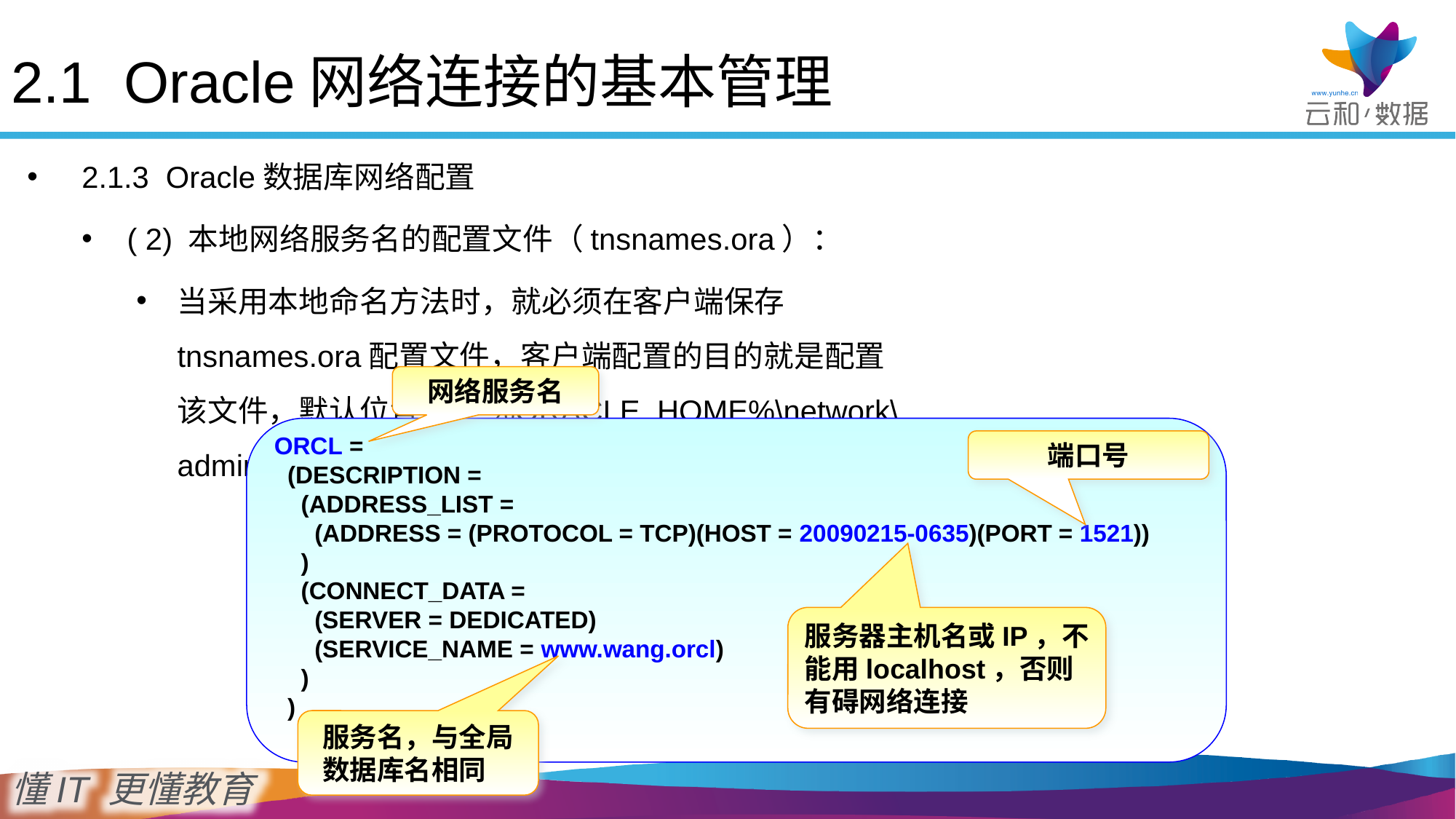

# 2.1  Oracle网络连接的基本管理
2.1.3  Oracle数据库网络配置
( 2) 本地网络服务名的配置文件（tnsnames.ora）：
当采用本地命名方法时，就必须在客户端保存tnsnames.ora配置文件，客户端配置的目的就是配置该文件，默认位置为“%ORACLE_HOME%\network\admin”。
网络服务名
ORCL =
  (DESCRIPTION =
    (ADDRESS_LIST =
      (ADDRESS = (PROTOCOL = TCP)(HOST = 20090215-0635)(PORT = 1521))
    )
    (CONNECT_DATA =
      (SERVER = DEDICATED)
      (SERVICE_NAME = www.wang.orcl)
    )
  )

端口号
服务器主机名或IP，不能用localhost，否则有碍网络连接
服务名，与全局数据库名相同